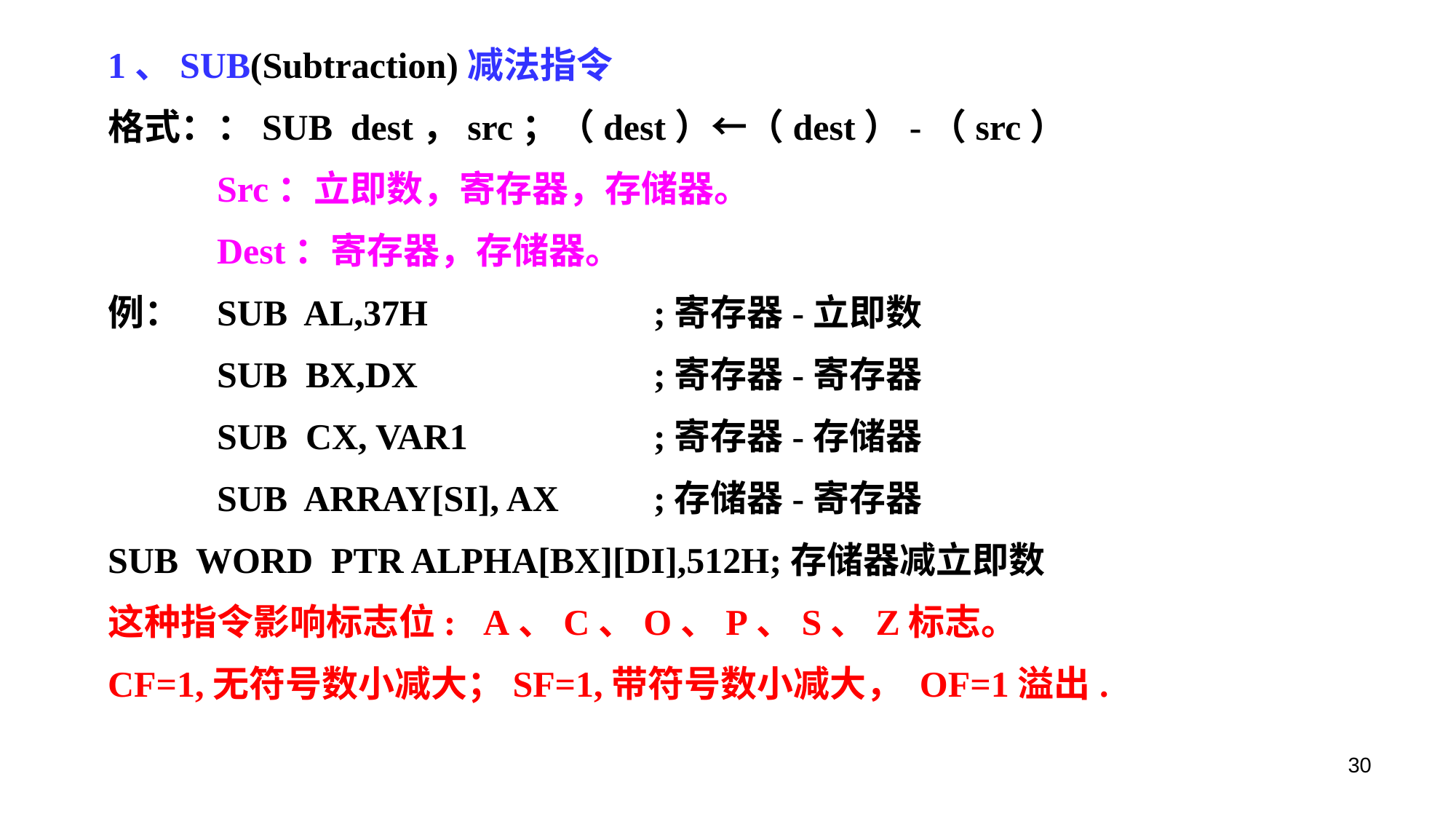

1、SUB(Subtraction)减法指令
格式：：SUB  dest，src；（dest）←（dest）-（src）
	Src：立即数，寄存器，存储器。
	Dest：寄存器，存储器。
例：	SUB  AL,37H			;寄存器-立即数
	SUB  BX,DX			;寄存器-寄存器
	SUB  CX, VAR1		;寄存器-存储器
	SUB  ARRAY[SI], AX	;存储器-寄存器
SUB  WORD  PTR ALPHA[BX][DI],512H;存储器减立即数
这种指令影响标志位:   A、C、O、P、S、Z标志。
CF=1,无符号数小减大；SF=1,带符号数小减大， OF=1溢出.
30